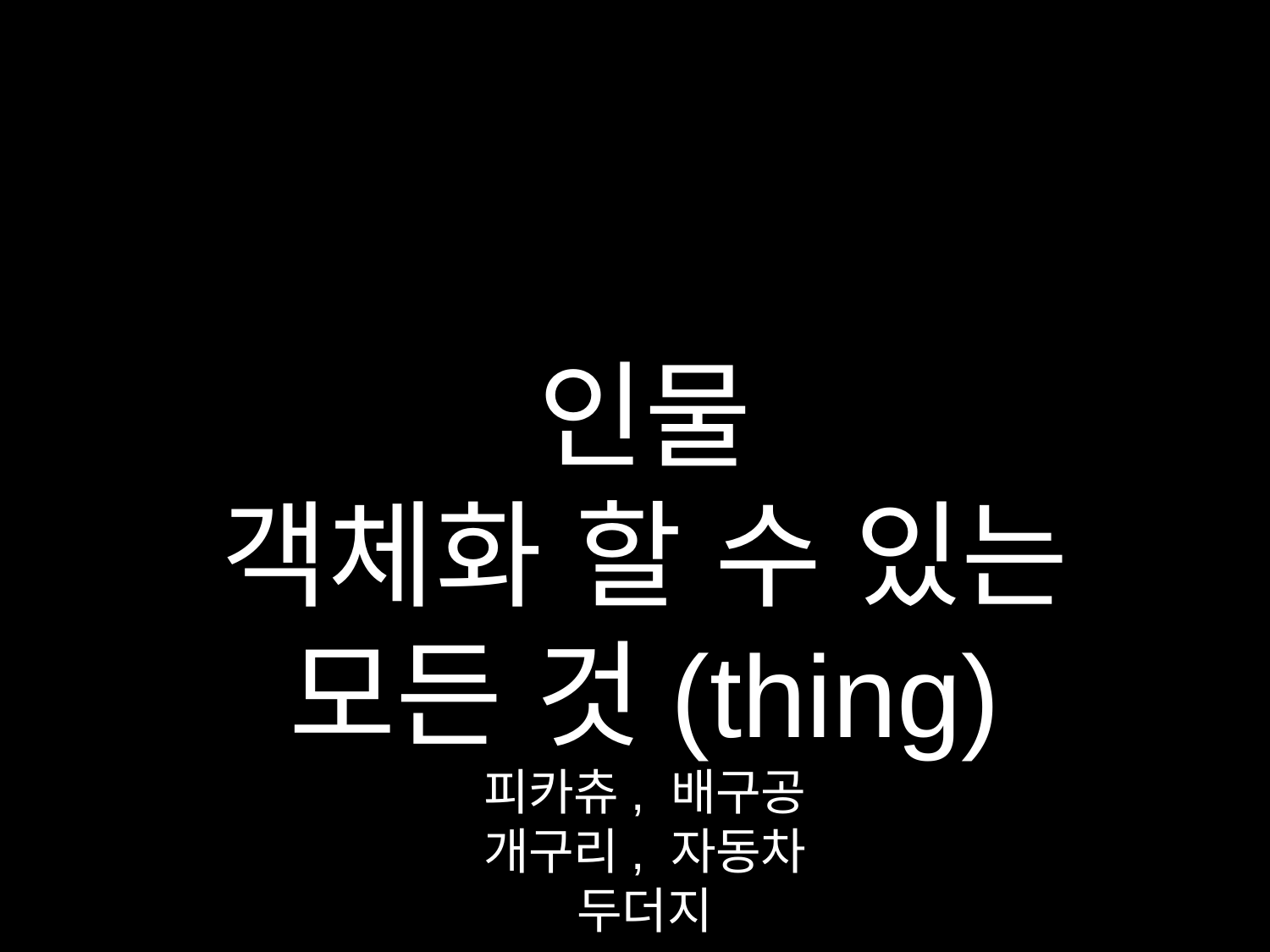

인물
객체화 할 수 있는 모든 것(thing)
피카츄, 배구공
개구리, 자동차
두더지